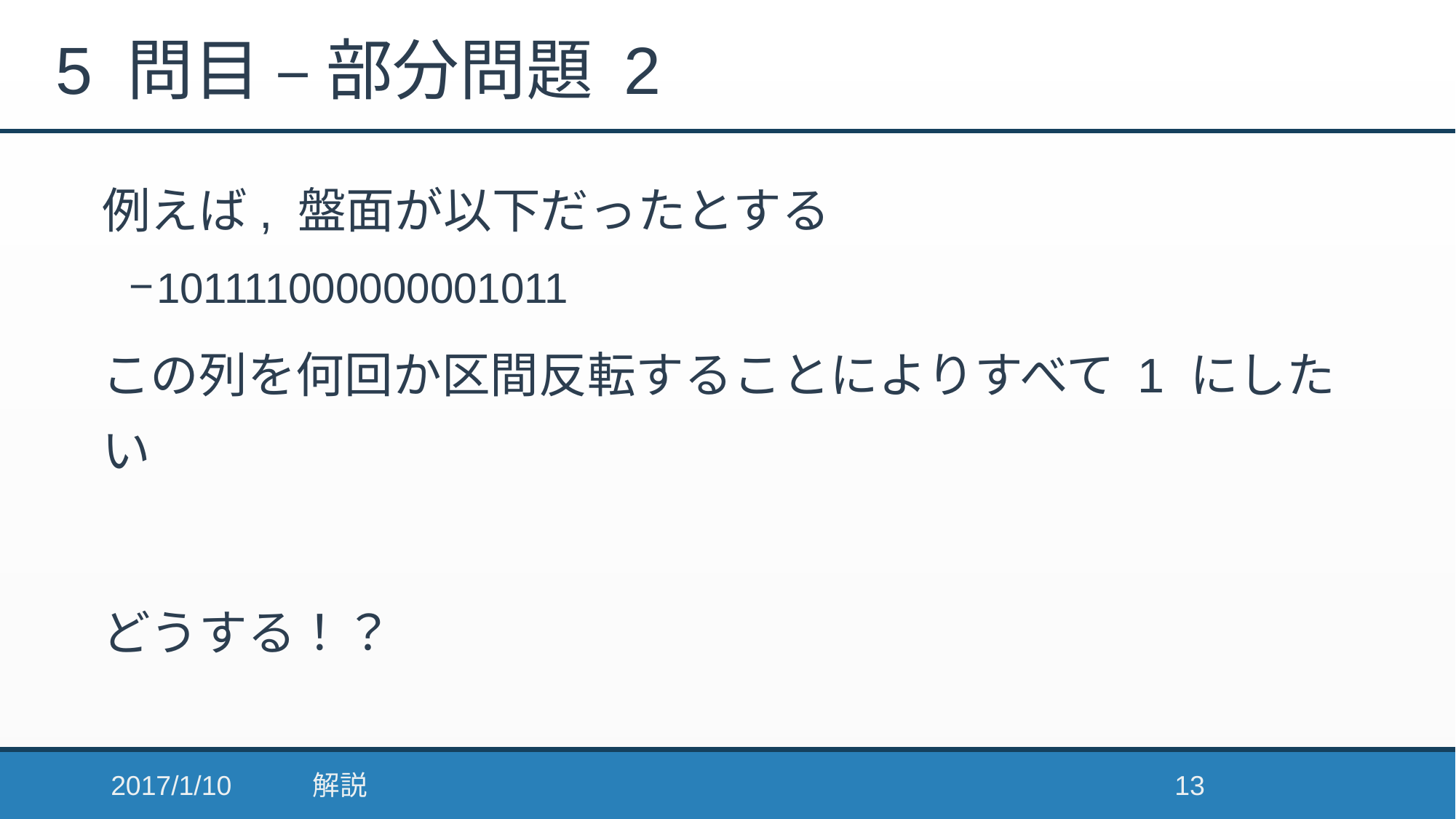

# 5 問目 – 部分問題 2
例えば, 盤面が以下だったとする
101111000000001011
この列を何回か区間反転することによりすべて 1 にしたい

どうする！？
2017/1/10
解説
13